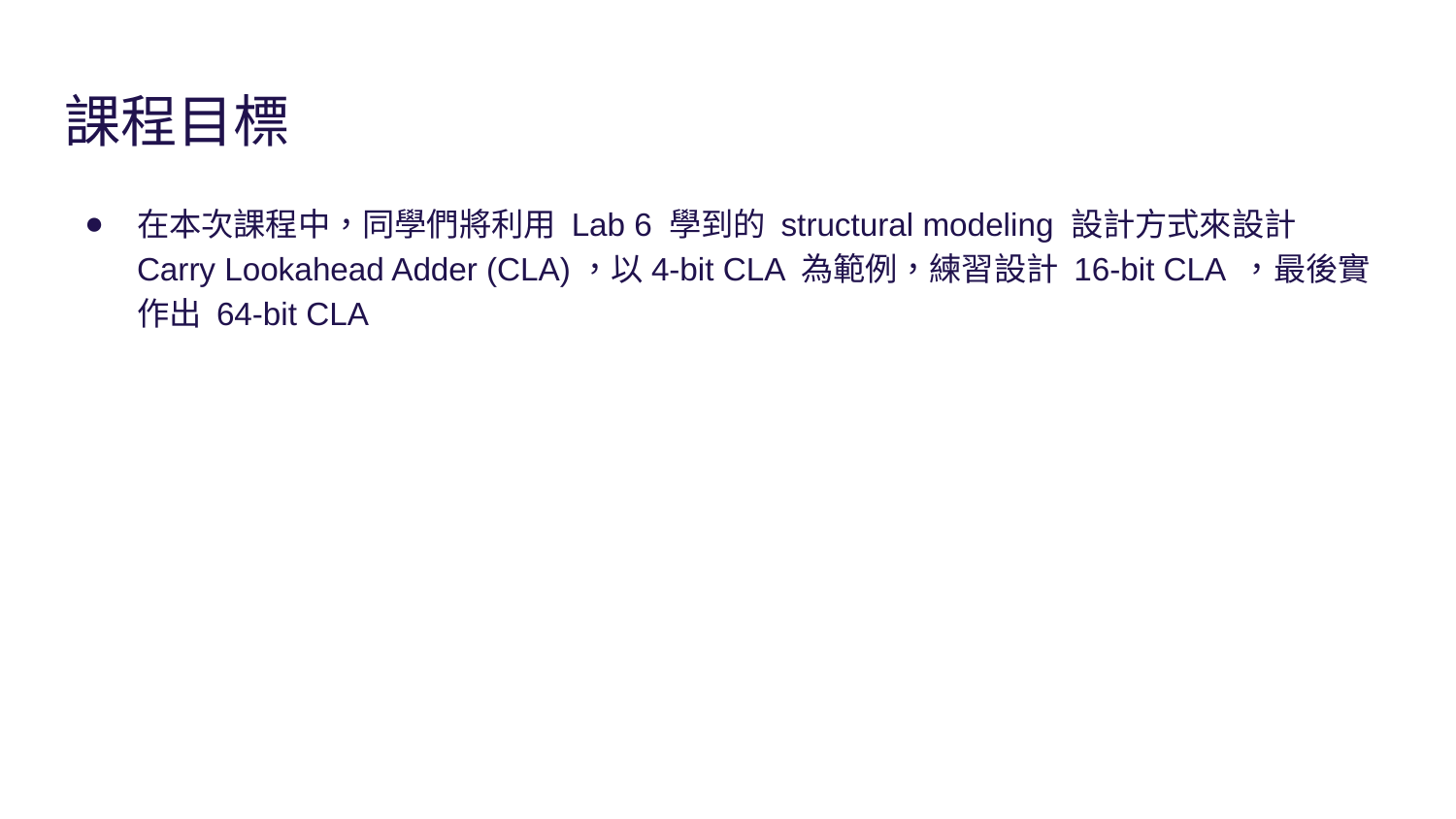

# 課程目標
在本次課程中，同學們將利用 Lab 6 學到的 structural modeling 設計方式來設計   Carry Lookahead Adder (CLA)，以4-bit CLA 為範例，練習設計 16-bit CLA ，最後實作出 64-bit CLA